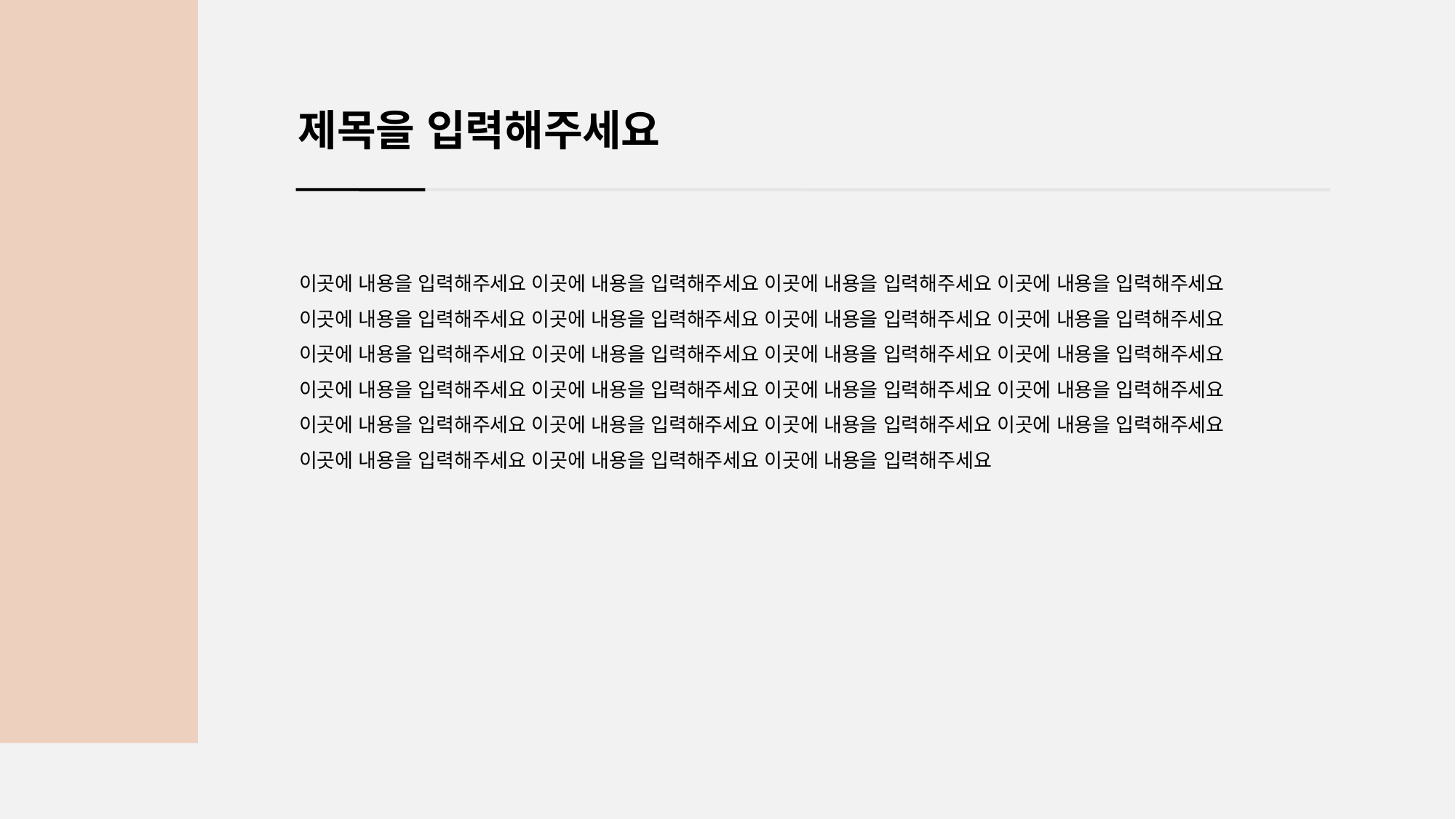

제목을 입력해주세요

이곳에 내용을 입력해주세요 이곳에 내용을 입력해주세요 이곳에 내용을 입력해주세요 이곳에 내용을 입력해주세요
이곳에 내용을 입력해주세요 이곳에 내용을 입력해주세요 이곳에 내용을 입력해주세요 이곳에 내용을 입력해주세요
이곳에 내용을 입력해주세요 이곳에 내용을 입력해주세요 이곳에 내용을 입력해주세요 이곳에 내용을 입력해주세요
이곳에 내용을 입력해주세요 이곳에 내용을 입력해주세요 이곳에 내용을 입력해주세요 이곳에 내용을 입력해주세요
이곳에 내용을 입력해주세요 이곳에 내용을 입력해주세요 이곳에 내용을 입력해주세요 이곳에 내용을 입력해주세요
이곳에 내용을 입력해주세요 이곳에 내용을 입력해주세요 이곳에 내용을 입력해주세요